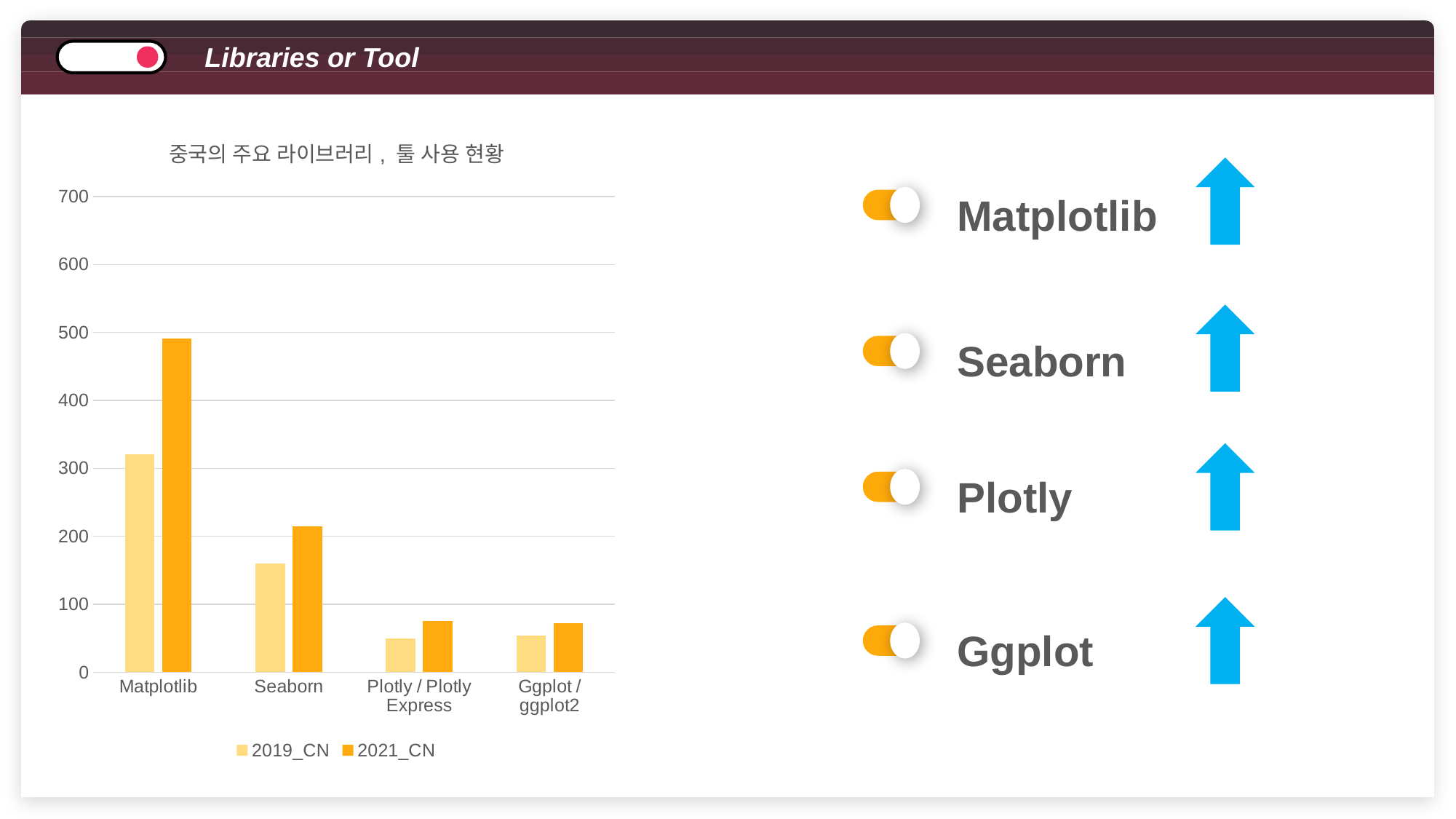

Libraries or Tool

### Chart: 중국의 주요 라이브러리, 툴 사용 현황

| Category | 2019_CN | 2021_CN |
|---|---|---|
| Matplotlib | 321.0 | 491.0 |
| Seaborn | 160.0 | 215.0 |
| Plotly / Plotly Express | 50.0 | 75.0 |
| Ggplot / ggplot2 | 54.0 | 72.0 |
Matplotlib

Seaborn

Plotly

Ggplot